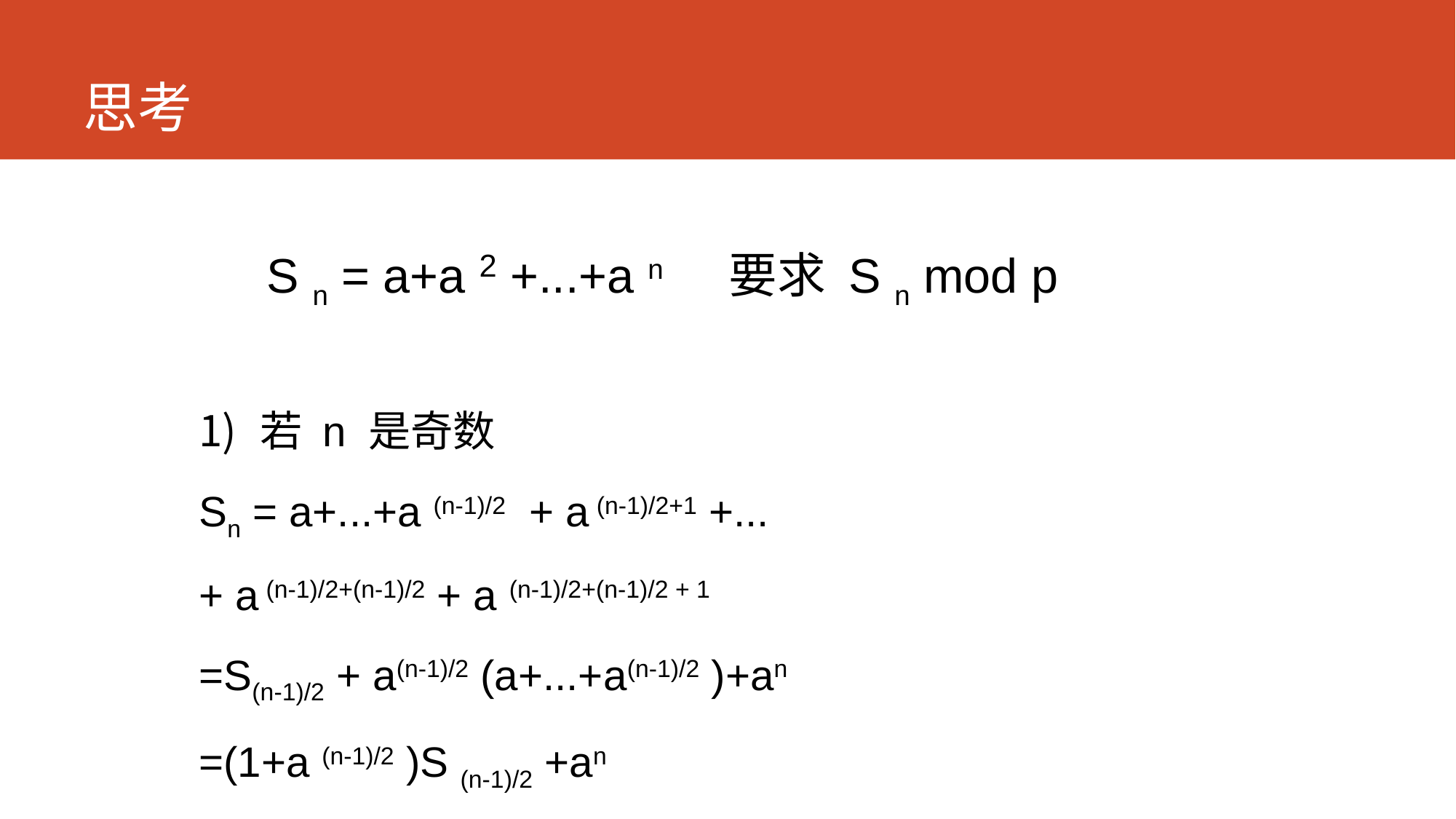

# 思考
S n = a+a 2 +...+a n    要求 S n mod p
若 n 是奇数
Sn = a+...+a (n-1)/2  + a (n-1)/2+1 +...
+ a (n-1)/2+(n-1)/2 + a (n-1)/2+(n-1)/2 + 1
=S(n-1)/2 + a(n-1)/2 (a+...+a(n-1)/2 )+an
=(1+a (n-1)/2 )S (n-1)/2 +an